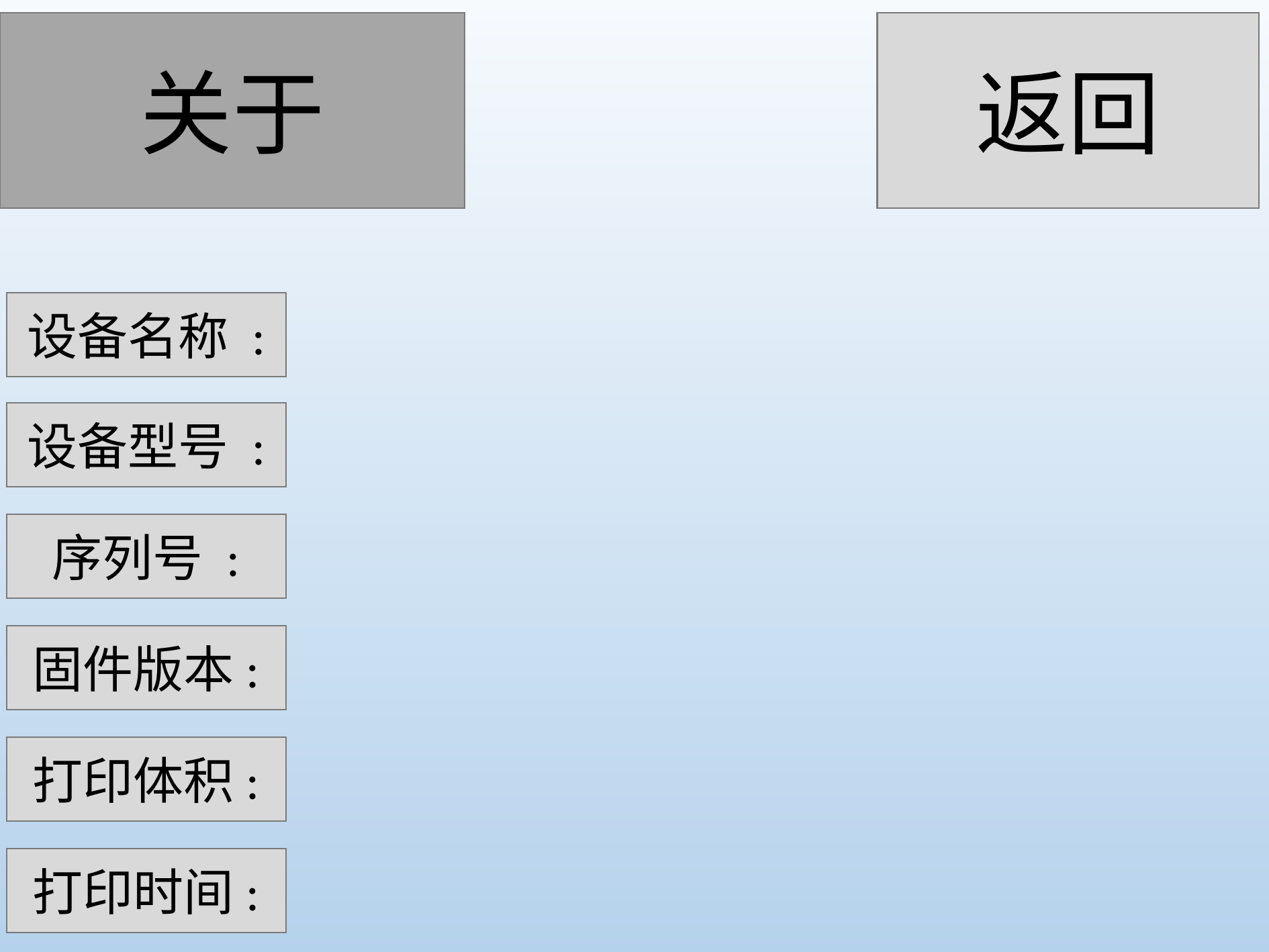

关于
返回
设备名称 :
设备型号 :
序列号 :
固件版本:
打印体积:
打印时间: